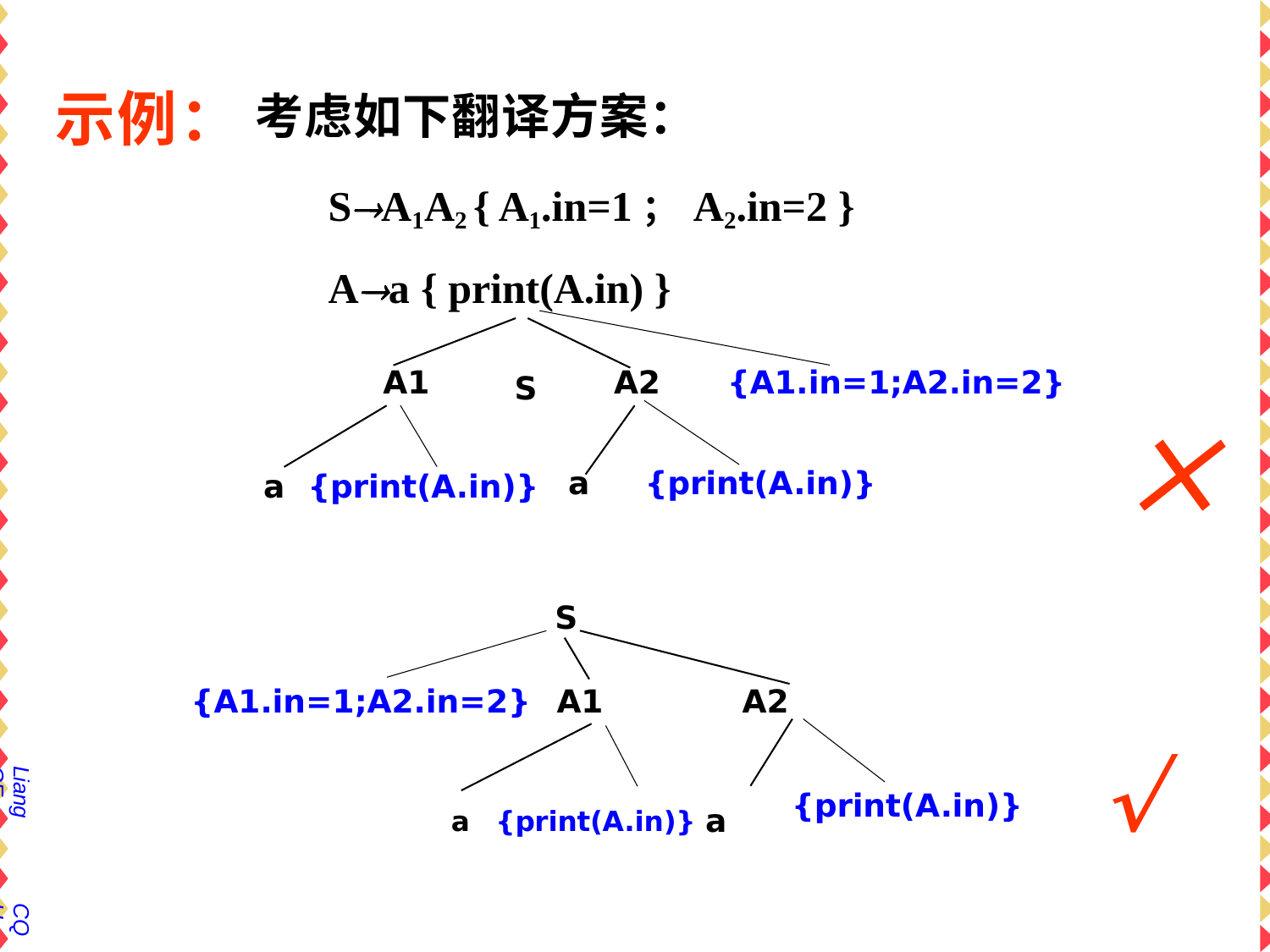

示例： 考虑如下翻译方案：
S→A1A2 { A1.in=1；A2.in=2 }
A→a { print(A.in) }

S

A1
A2	{A1.in=1;A2.in=2}
×

a	{print(A.in)}
a	{print(A.in)}
S

{A1.in=1;A2.in=2}	A1
A2

√
Liang GE
a	{print(A.in)} a
{print(A.in)}
CQU
34